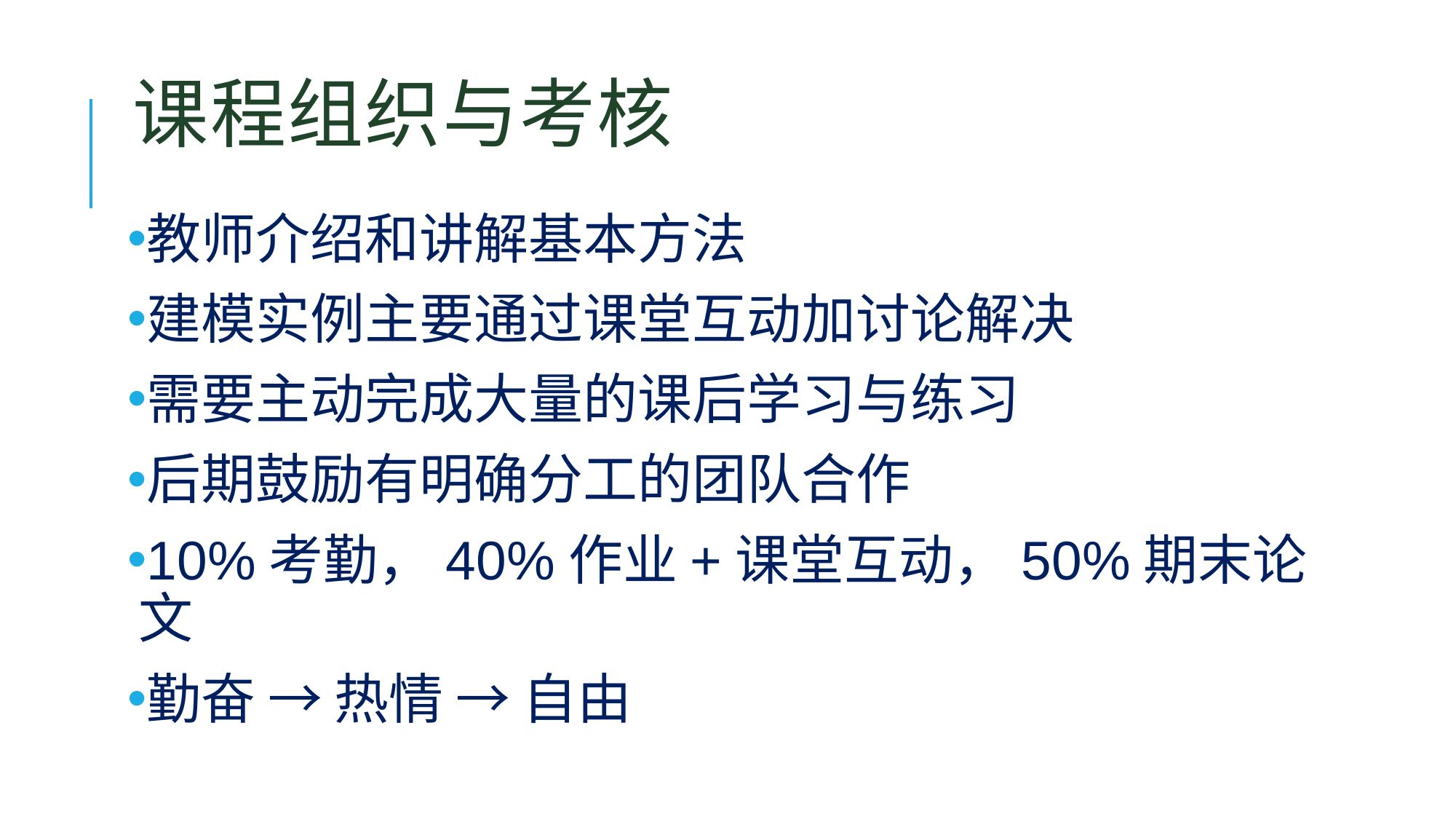

# 课程组织与考核
教师介绍和讲解基本方法
建模实例主要通过课堂互动加讨论解决
需要主动完成大量的课后学习与练习
后期鼓励有明确分工的团队合作
10%考勤，40%作业+课堂互动，50%期末论文
勤奋 → 热情 → 自由